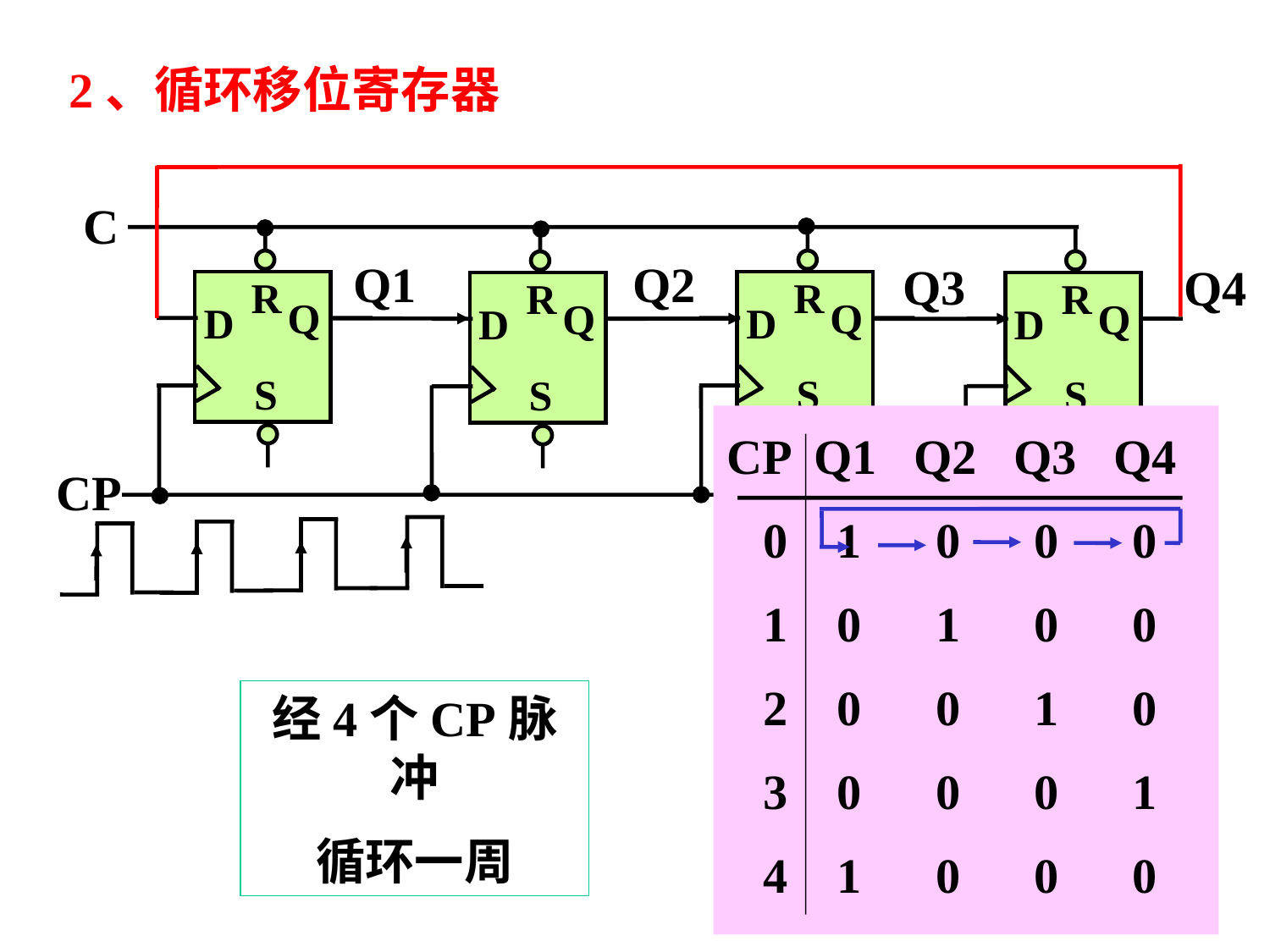

2、循环移位寄存器

C

R

Q
D

S

R

Q
D

S

R

Q
D

S

R

Q
D

S

Q1

Q2

Q3

Q4

CP

CP  Q1   Q2   Q3   Q4
   0    1      0      0      0
   1    0      1      0      0
   2    0      0      1      0
   3    0      0      0      1
   4    1      0      0      0

经4个CP脉冲
循环一周